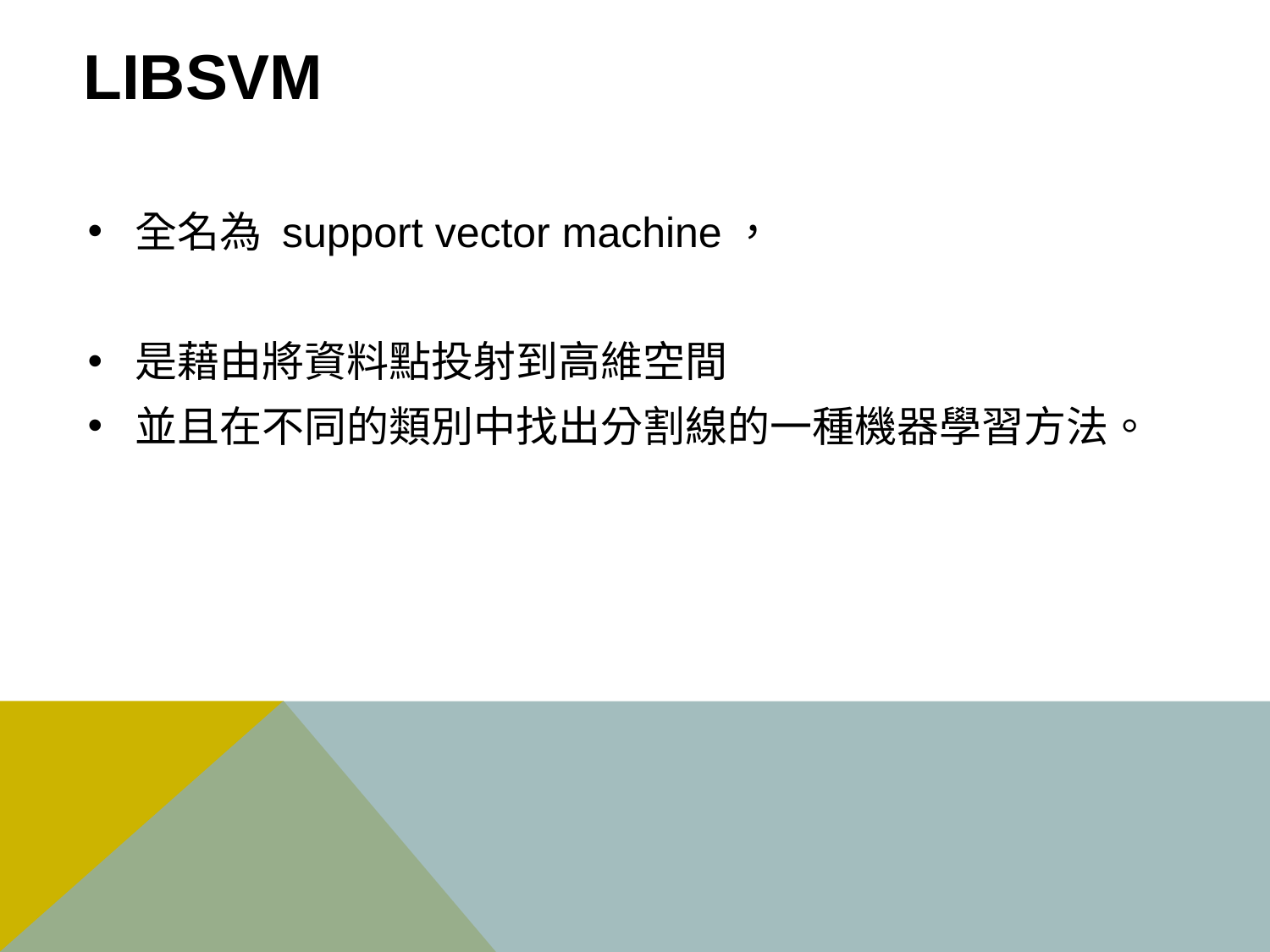

# libSVM
全名為 support vector machine，

是藉由將資料點投射到高維空間
並且在不同的類別中找出分割線的一種機器學習方法。